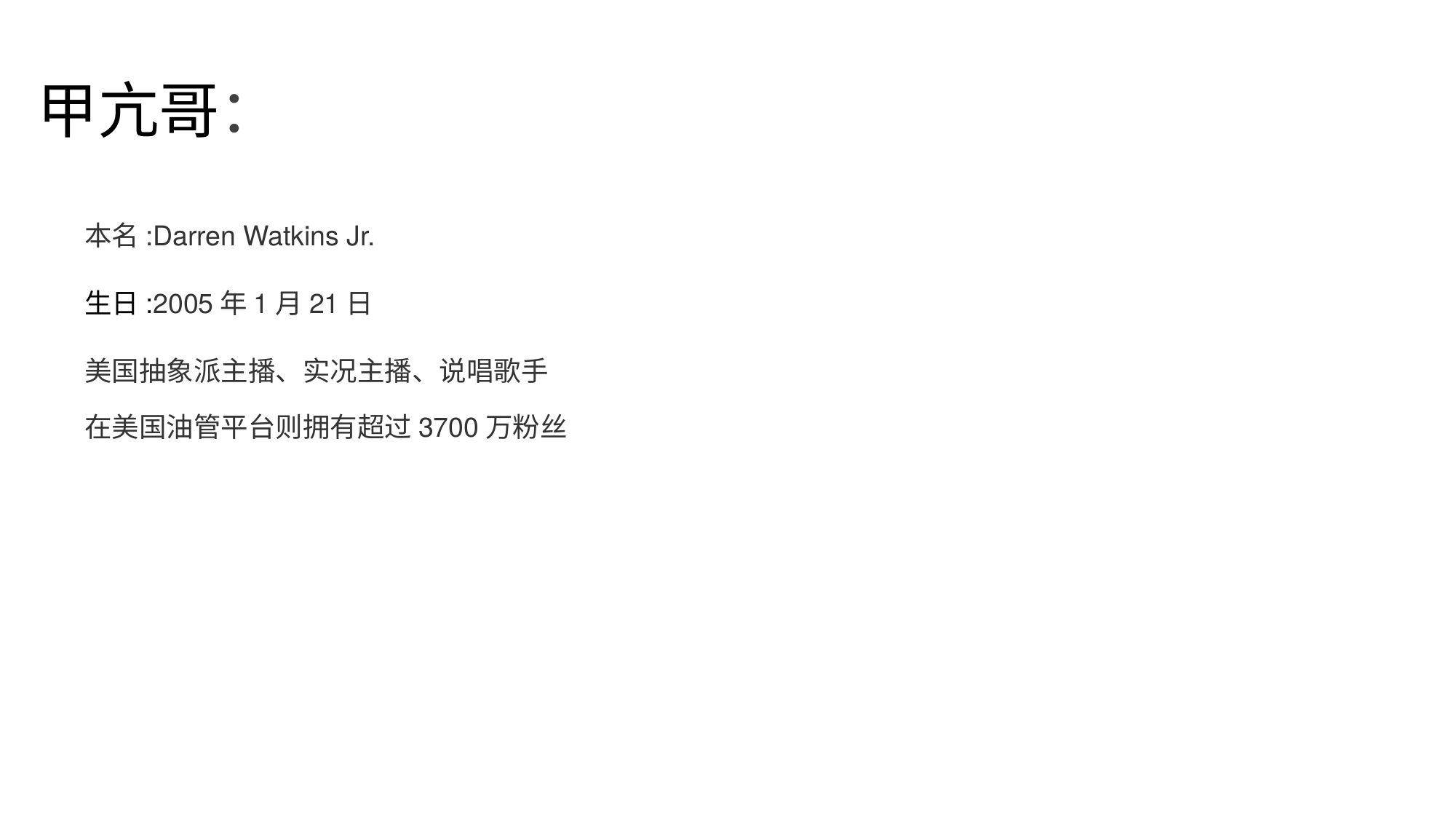

甲亢哥：
本名:Darren Watkins Jr.
生日:2005年1月21日
美国抽象派主播、实况主播、说唱歌手
在美国油管平台则拥有超过3700万粉丝